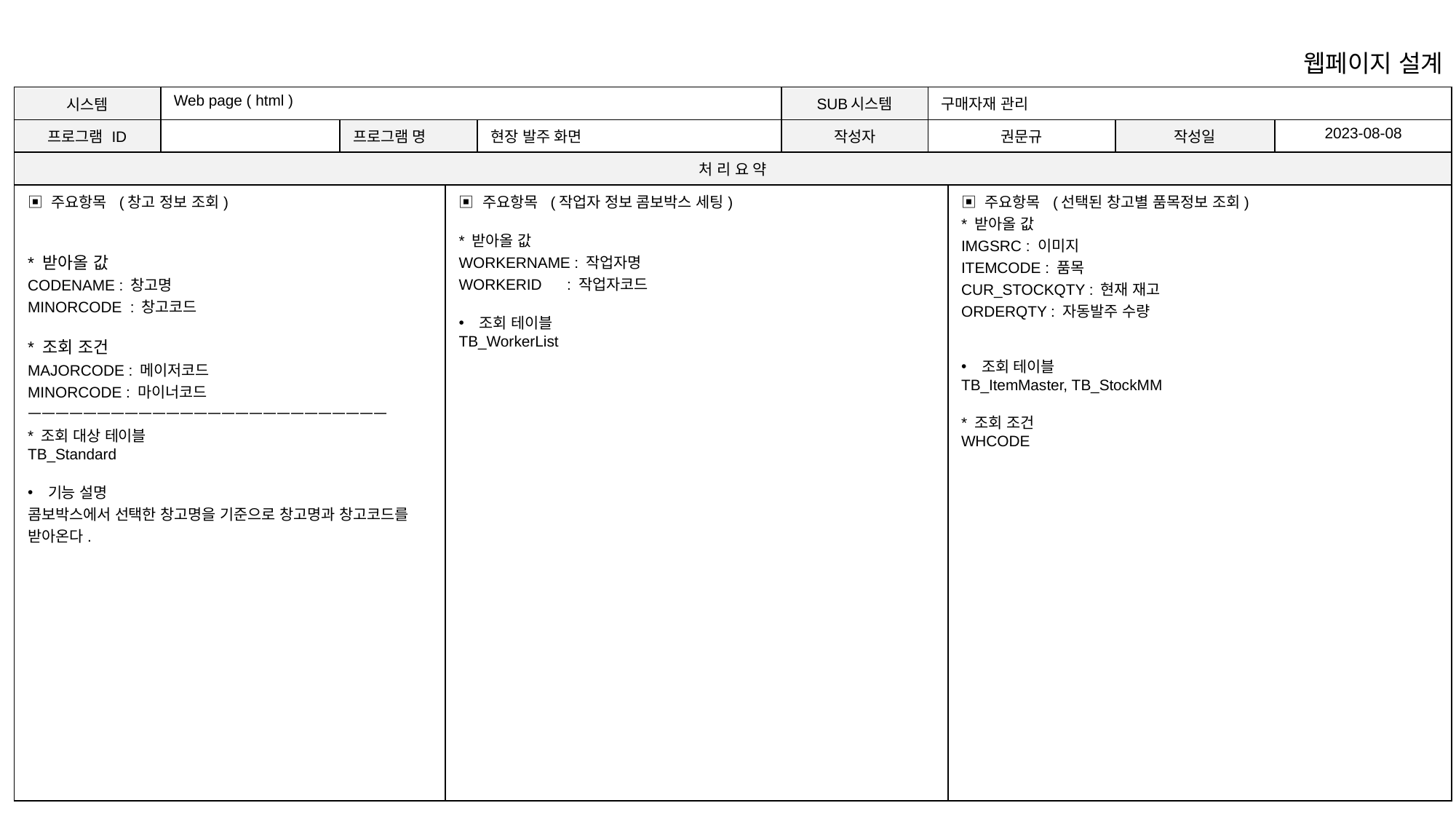

웹페이지 설계
| 시스템 | Web page ( html ) |  |  |  | SUB시스템 | 구매자재 관리 |  |  |  |
| --- | --- | --- | --- | --- | --- | --- | --- | --- | --- |
| 프로그램 ID |  | 프로그램 명 |  | 현장 발주 화면 | 작성자 | 권문규 |  | 작성일 | 2023-08-08 |
| 처 리 요 약 |  |  |  |  |  |  |  |  |  |
| ▣ 주요항목 (창고 정보 조회) \* 받아올 값 CODENAME : 창고명 MINORCODE : 창고코드 \* 조회 조건 MAJORCODE : 메이저코드 MINORCODE : 마이너코드 ㅡㅡㅡㅡㅡㅡㅡㅡㅡㅡㅡㅡㅡㅡㅡㅡㅡㅡㅡㅡㅡㅡㅡㅡㅡㅡ \* 조회 대상 테이블 TB\_Standard 기능 설명 콤보박스에서 선택한 창고명을 기준으로 창고명과 창고코드를 받아온다. |  |  | ▣ 주요항목 (작업자 정보 콤보박스 세팅) \* 받아올 값 WORKERNAME : 작업자명 WORKERID : 작업자코드 조회 테이블 TB\_WorkerList |  |  |  | ▣ 주요항목 (선택된 창고별 품목정보 조회) \* 받아올 값 IMGSRC : 이미지 ITEMCODE : 품목 CUR\_STOCKQTY : 현재 재고 ORDERQTY : 자동발주 수량 조회 테이블 TB\_ItemMaster, TB\_StockMM \* 조회 조건 WHCODE |  |  |